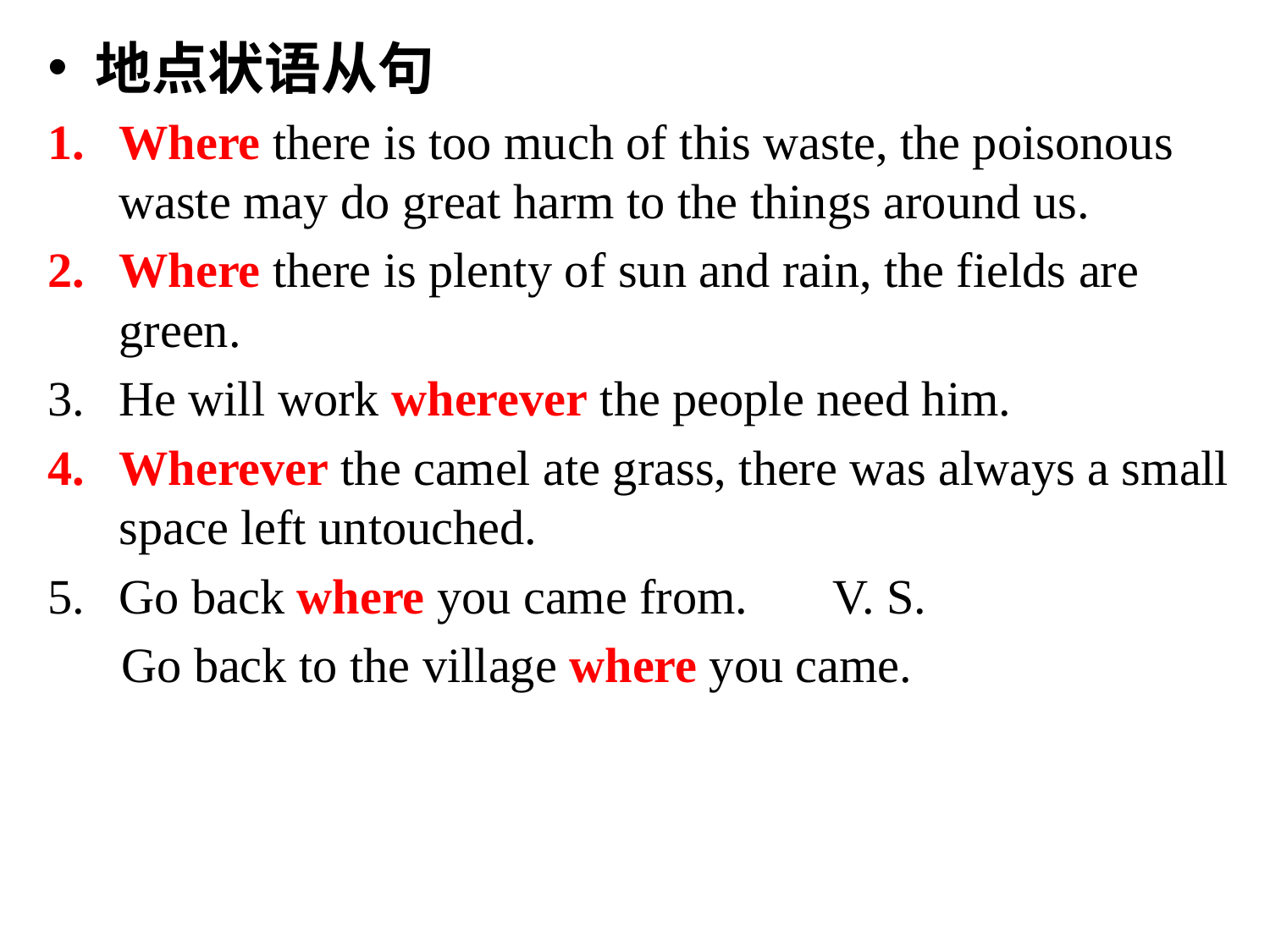

地点状语从句
Where there is too much of this waste, the poisonous waste may do great harm to the things around us.
Where there is plenty of sun and rain, the fields are green.
He will work wherever the people need him.
Wherever the camel ate grass, there was always a small space left untouched.
Go back where you came from.       V. S.
      Go back to the village where you came.